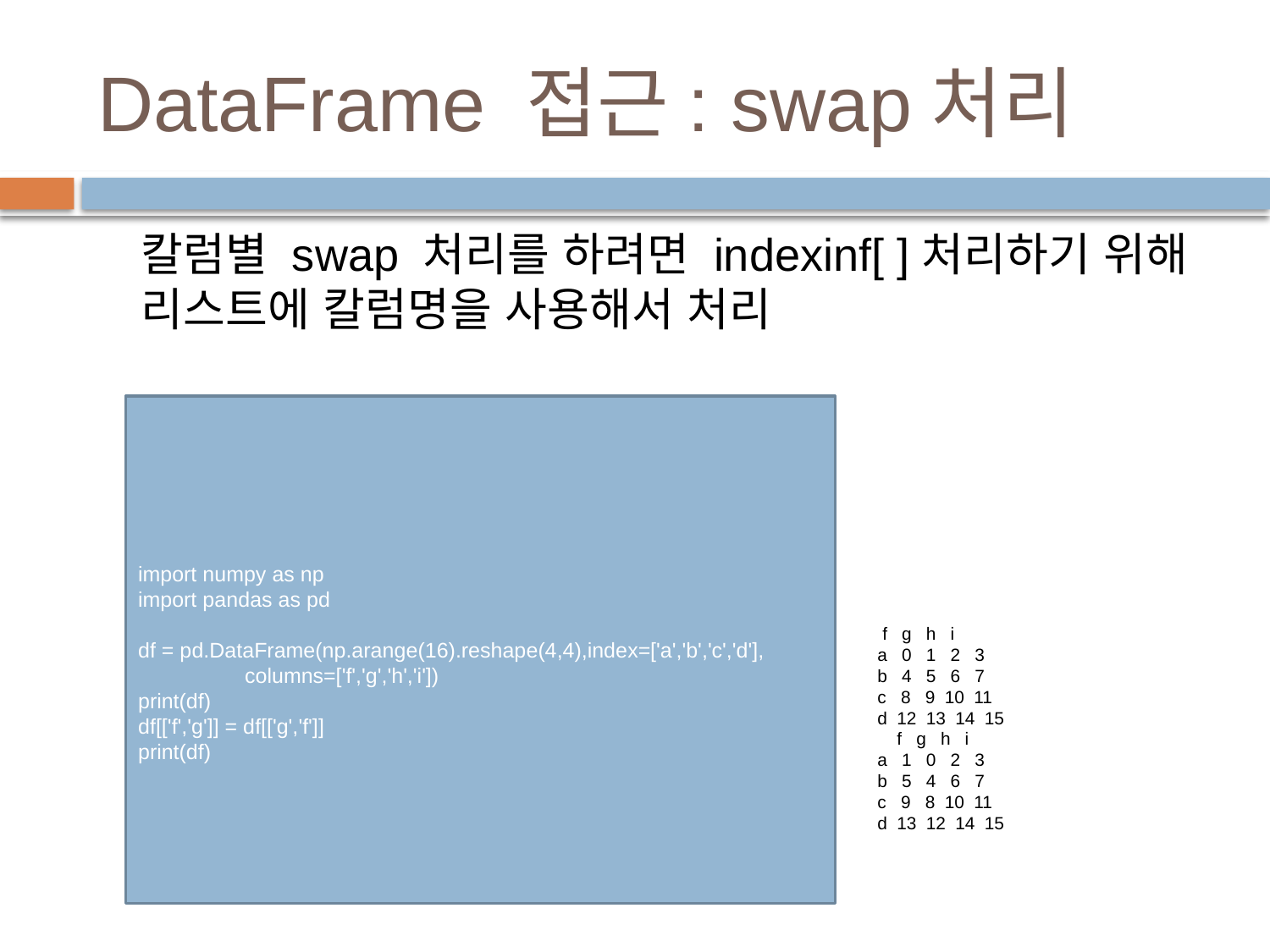

# DataFrame 접근: swap처리
칼럼별 swap 처리를 하려면 indexinf[ ]처리하기 위해 리스트에 칼럼명을 사용해서 처리

import numpy as np
import pandas as pd

df = pd.DataFrame(np.arange(16).reshape(4,4),index=['a','b','c','d'],
                  columns=['f','g','h','i'])
print(df)
df[['f','g']] = df[['g','f']]
print(df)
 f   g   h   i
a   0   1   2   3
b   4   5   6   7
c   8   9  10  11
d  12  13  14  15
    f   g   h   i
a   1   0   2   3
b   5   4   6   7
c   9   8  10  11
d  13  12  14  15